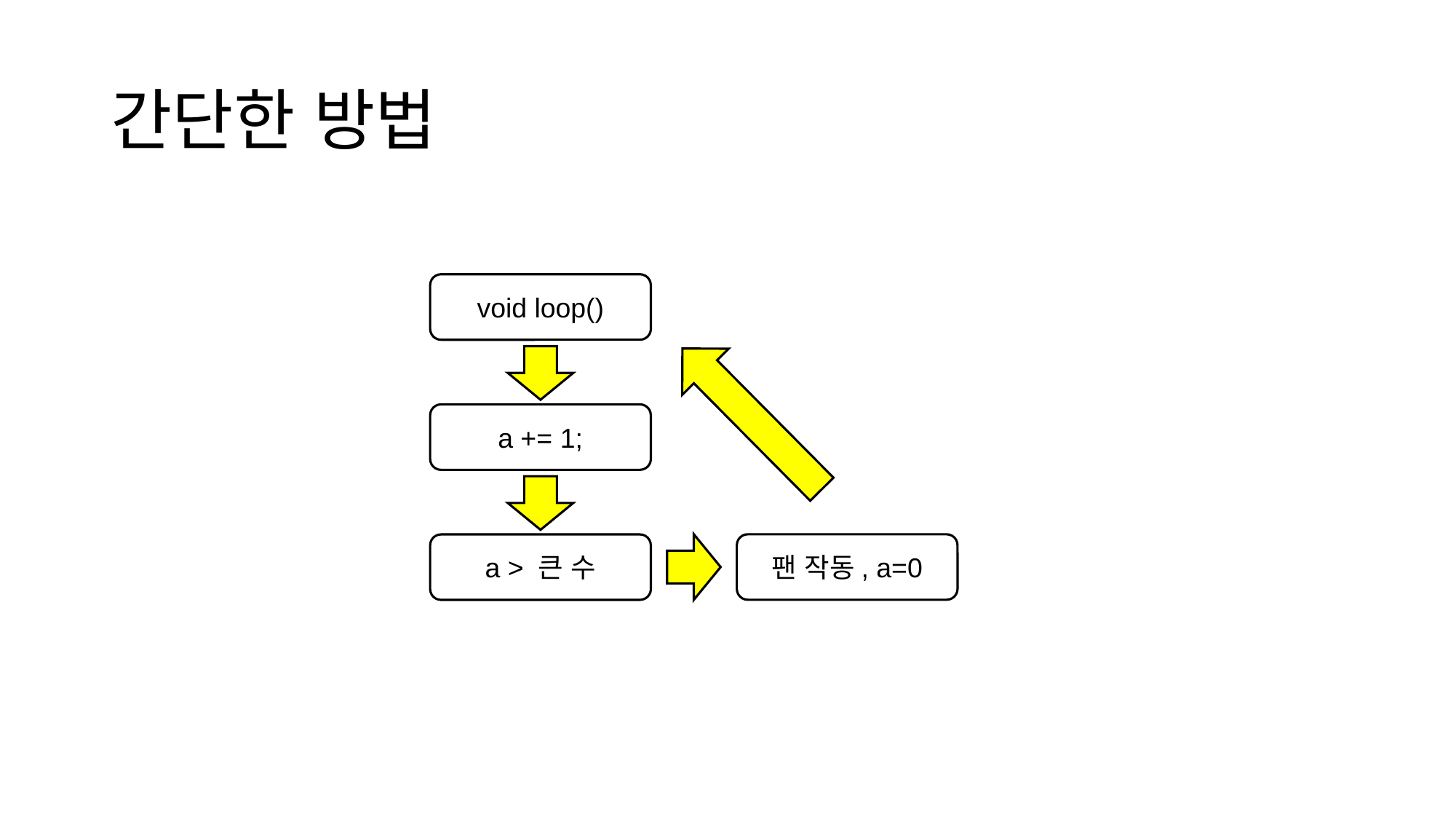

# 간단한 방법
void loop()

a += 1;

팬 작동, a=0
a > 큰 수